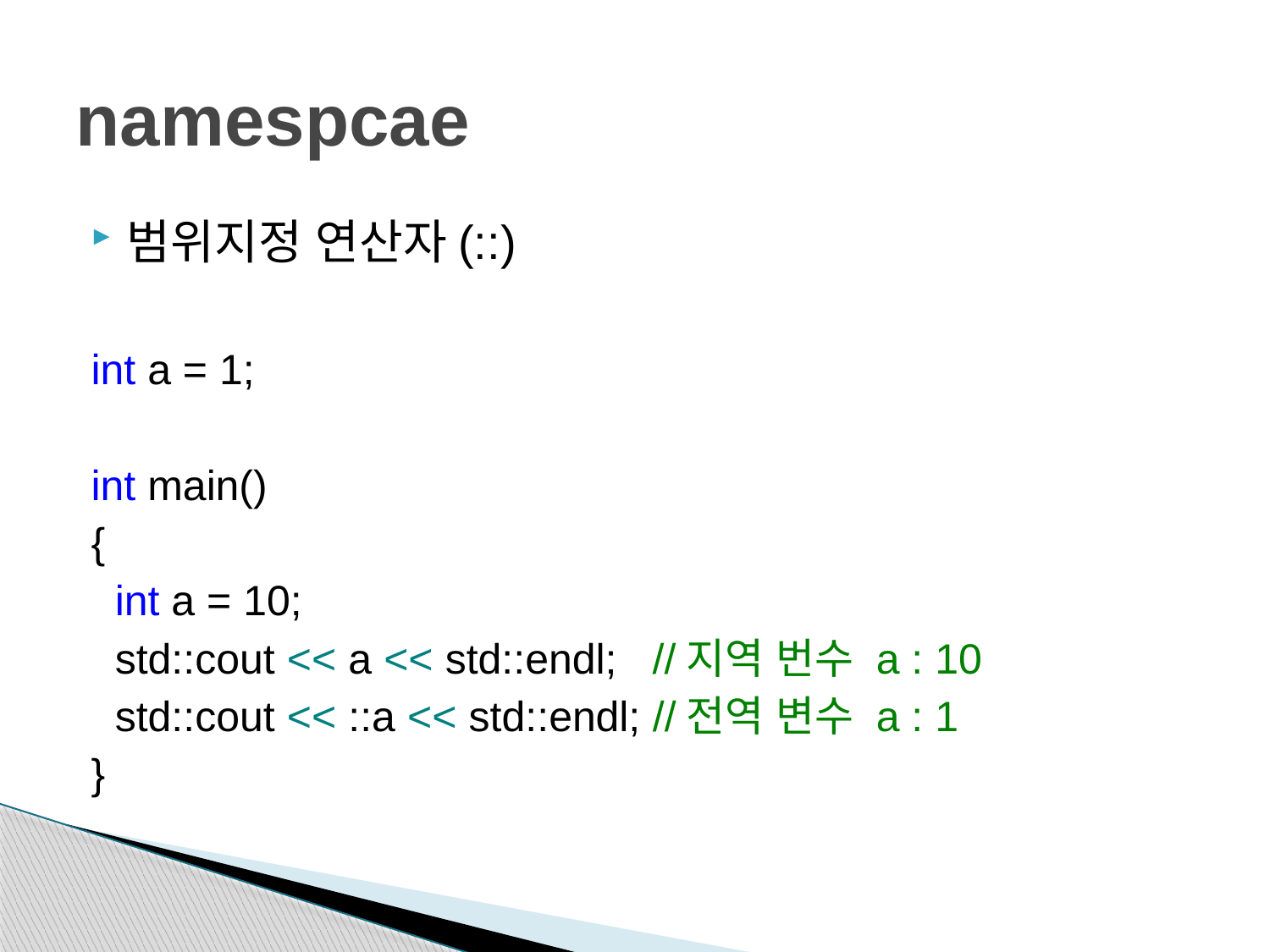

# namespcae
범위지정 연산자(::)

int a = 1;

int main()
{
  int a = 10;
  std::cout << a << std::endl;   //지역 번수 a : 10
  std::cout << ::a << std::endl; //전역 변수 a : 1
}